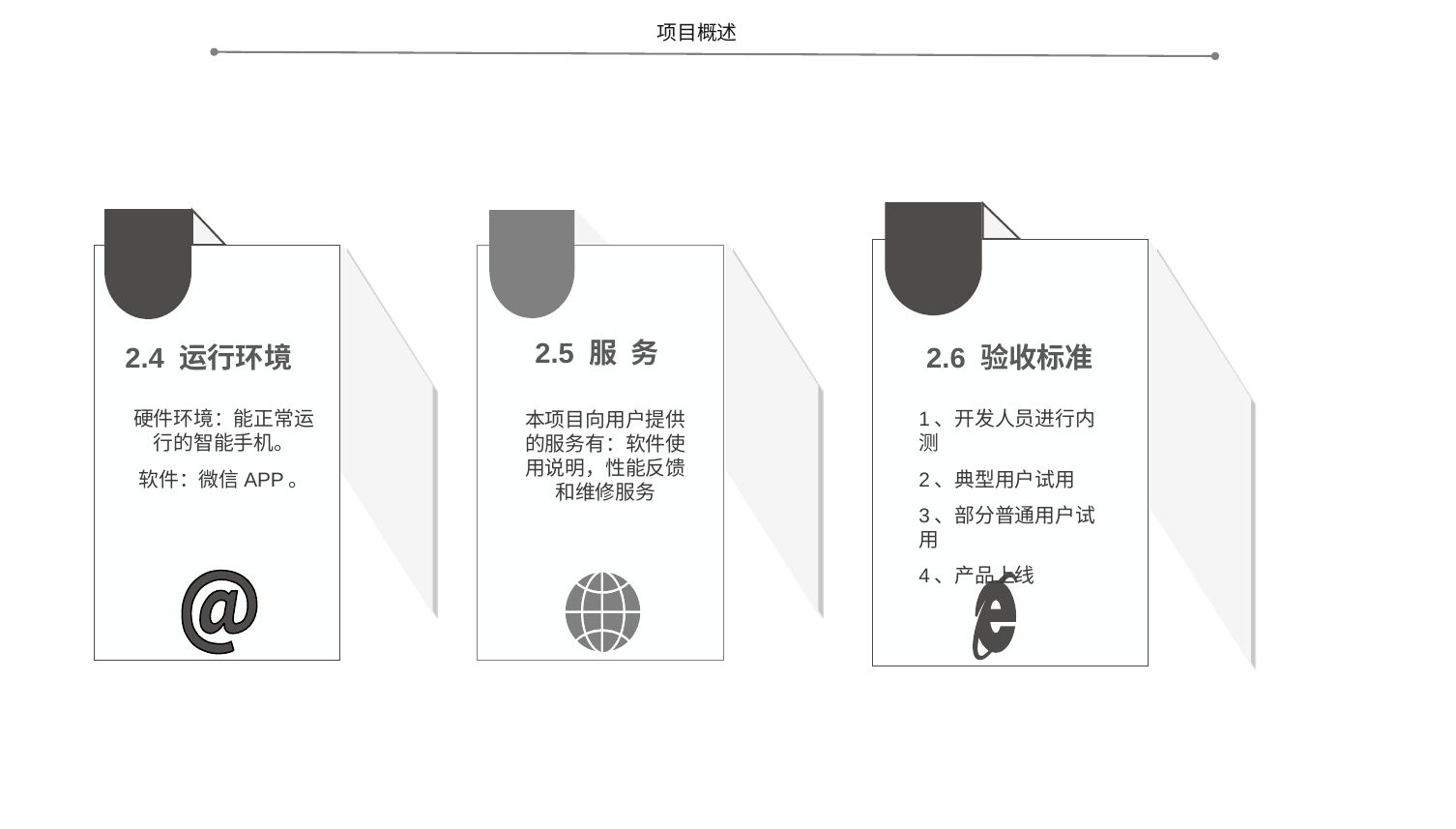

项目概述

2.5 服  务
2.6 验收标准
2.4 运行环境

硬件环境：能正常运行的智能手机。
软件：微信APP。
1、开发人员进行内测
2、典型用户试用
3、部分普通用户试用
4、产品上线
本项目向用户提供的服务有：软件使用说明，性能反馈和维修服务